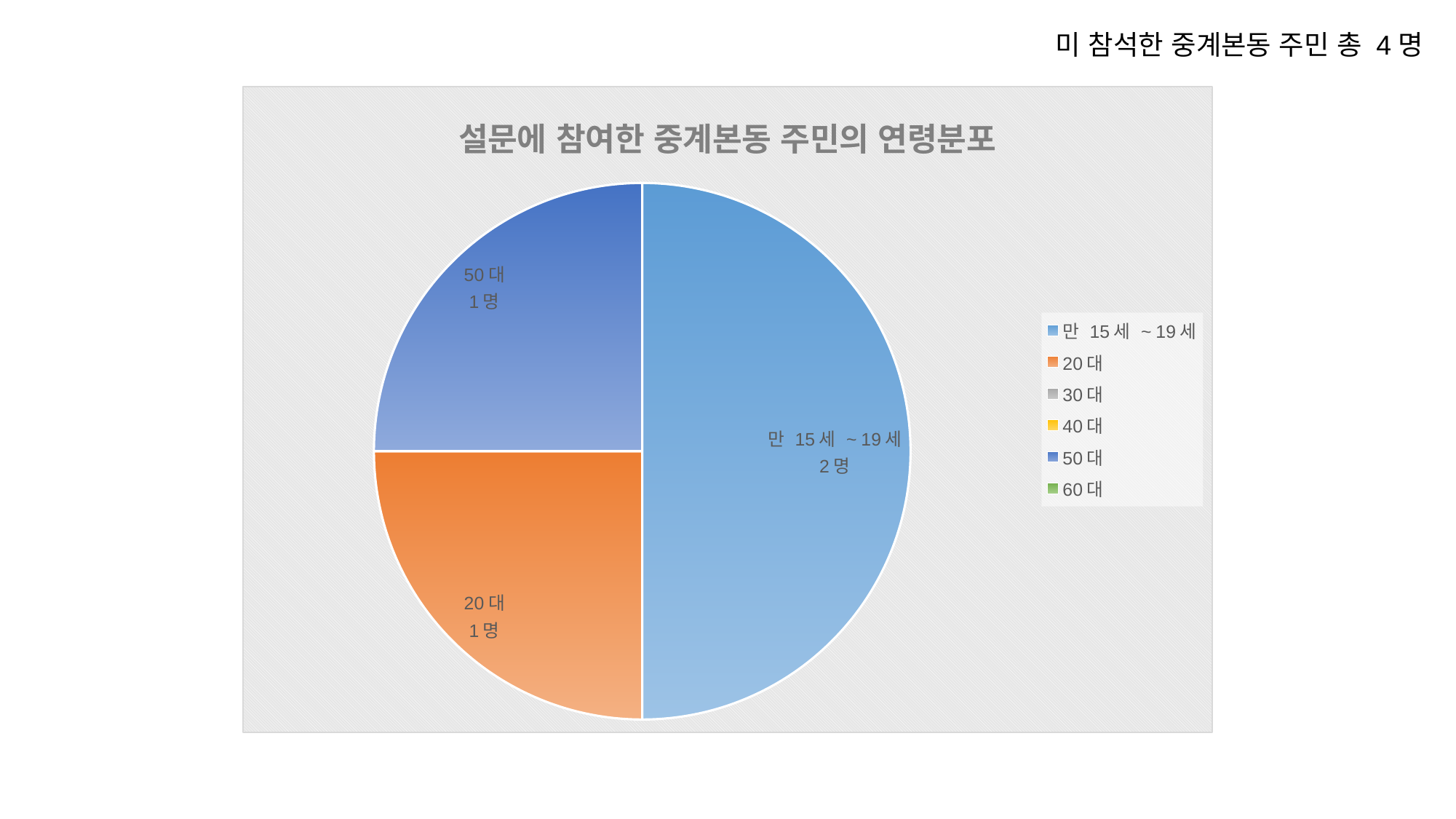

미 참석한 중계본동 주민 총 4명

### Chart: 설문에 참여한 중계본동 주민의 연령분포

| Category | 설문에 참여한 공릉 2동 주민의 연령분포 |
|---|---|
| 만 15세 ~ 19세 | 2.0 |
| 20대 | 1.0 |
| 30대 | None |
| 40대 | None |
| 50대 | 1.0 |
| 60대 | None |